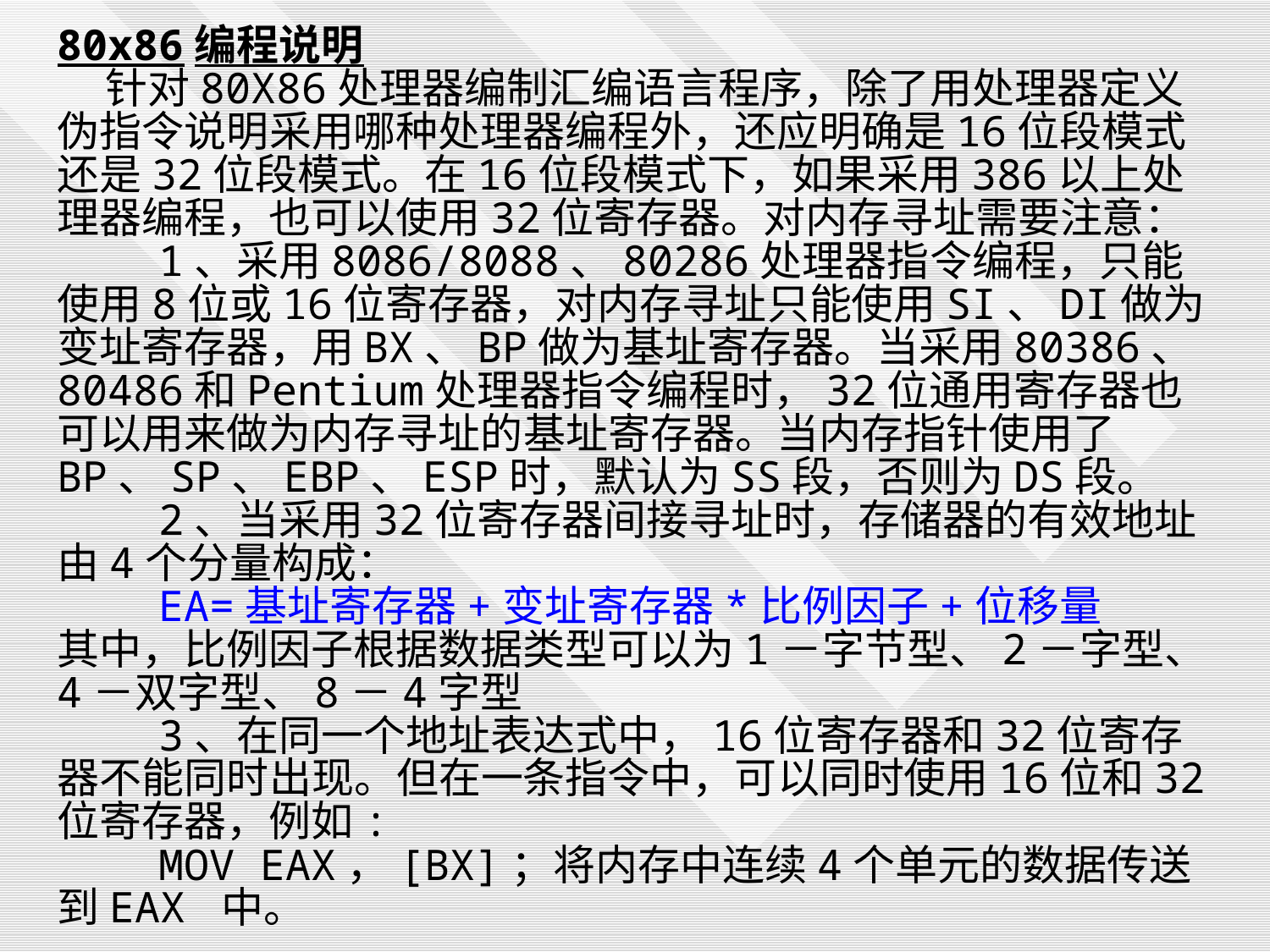

80x86编程说明
    针对80X86处理器编制汇编语言程序，除了用处理器定义伪指令说明采用哪种处理器编程外，还应明确是16位段模式还是32位段模式。在16位段模式下，如果采用386以上处理器编程，也可以使用32位寄存器。对内存寻址需要注意：
    1、采用8086/8088、80286处理器指令编程，只能使用8位或16位寄存器，对内存寻址只能使用SI、DI做为变址寄存器，用BX、BP做为基址寄存器。当采用80386、80486和Pentium处理器指令编程时，32位通用寄存器也可以用来做为内存寻址的基址寄存器。当内存指针使用了BP、SP、EBP、ESP时，默认为SS段，否则为DS段。
    2、当采用32位寄存器间接寻址时，存储器的有效地址由4个分量构成：
    EA=基址寄存器+变址寄存器*比例因子+位移量
其中，比例因子根据数据类型可以为1－字节型、2－字型、4－双字型、8－4字型
    3、在同一个地址表达式中，16位寄存器和32位寄存器不能同时出现。但在一条指令中，可以同时使用16位和32位寄存器，例如:
    MOV EAX，[BX]；将内存中连续4个单元的数据传送到EAX 中。